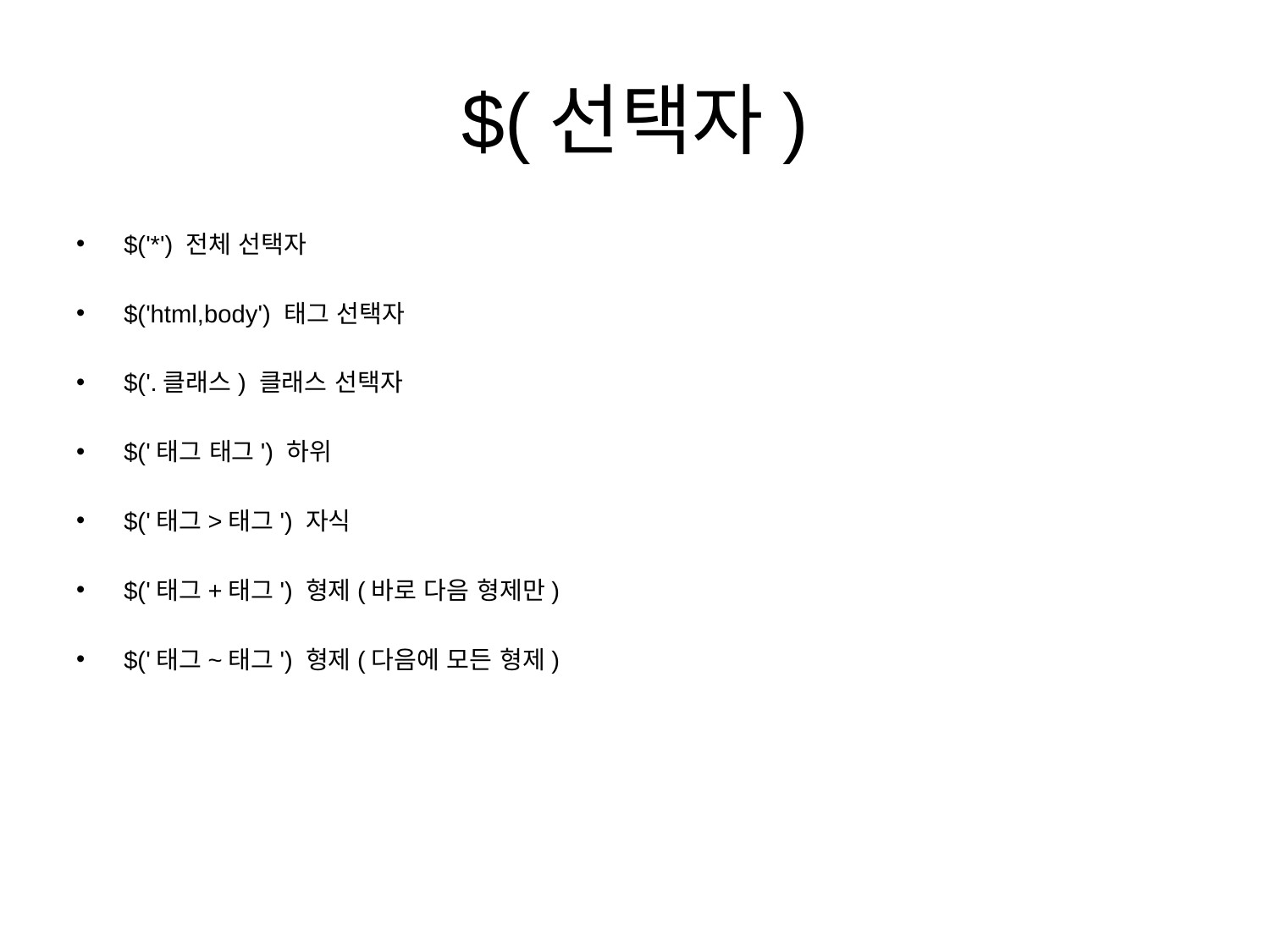

# $(선택자)
$('*') 전체 선택자

$('html,body') 태그 선택자

$('.클래스) 클래스 선택자

$('태그 태그') 하위

$('태그>태그') 자식

$('태그+태그') 형제(바로 다음 형제만)

$('태그~태그') 형제(다음에 모든 형제)